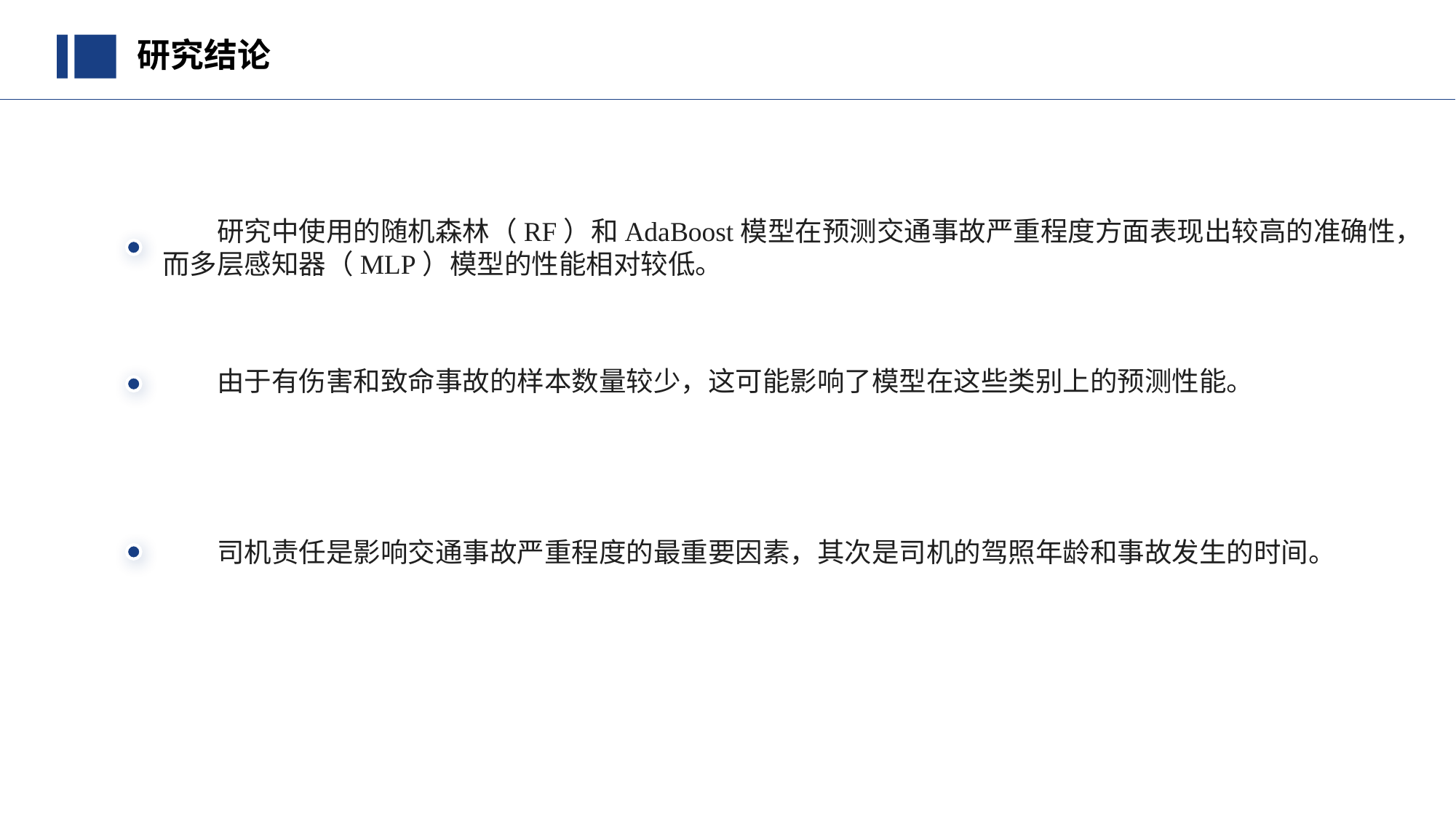

研究结论
研究中使用的随机森林（RF）和AdaBoost模型在预测交通事故严重程度方面表现出较高的准确性，而多层感知器（MLP）模型的性能相对较低。

由于有伤害和致命事故的样本数量较少，这可能影响了模型在这些类别上的预测性能。

司机责任是影响交通事故严重程度的最重要因素，其次是司机的驾照年龄和事故发生的时间。